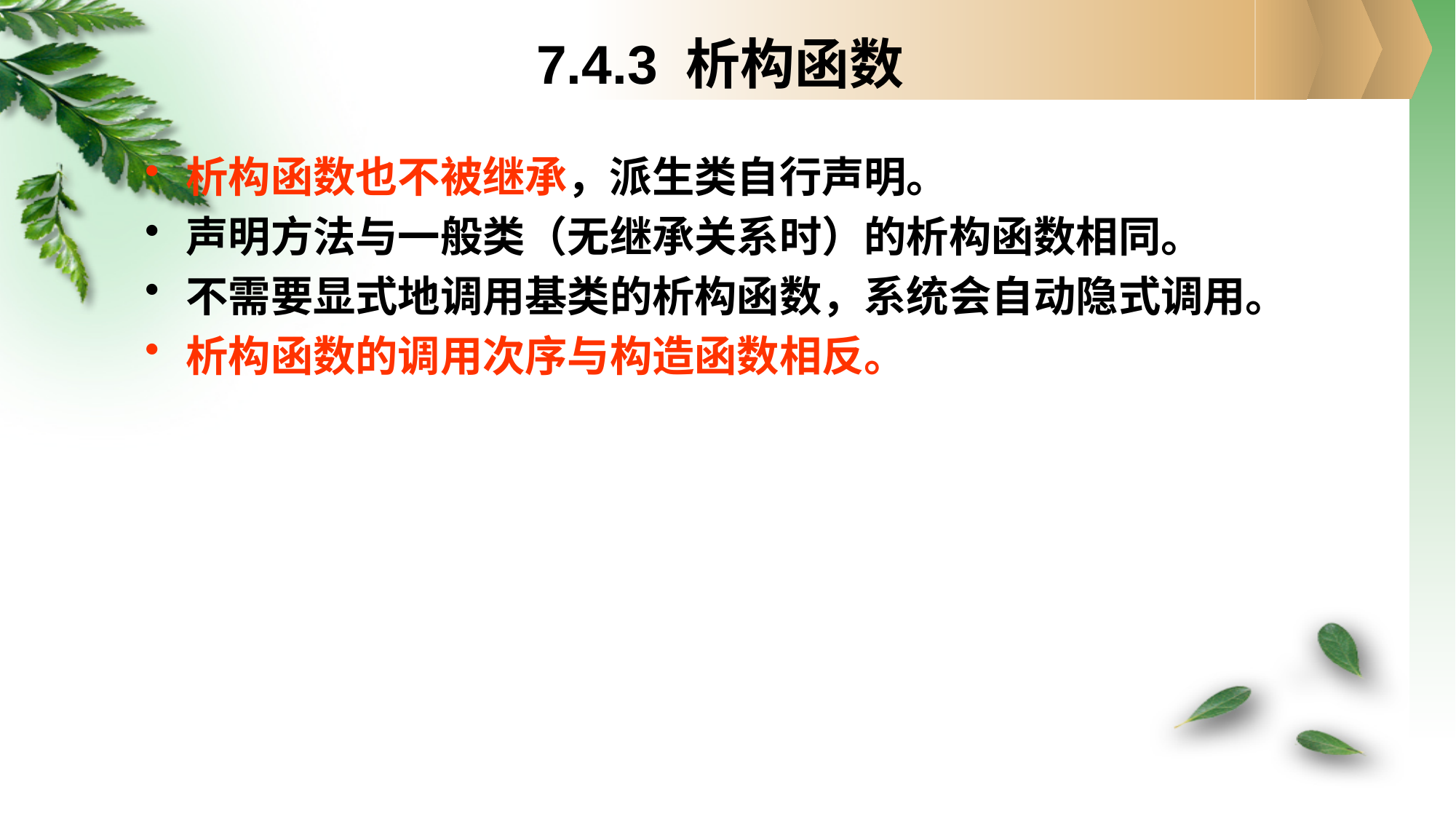

7.4.3 析构函数
析构函数也不被继承，派生类自行声明。
声明方法与一般类（无继承关系时）的析构函数相同。
不需要显式地调用基类的析构函数，系统会自动隐式调用。
析构函数的调用次序与构造函数相反。